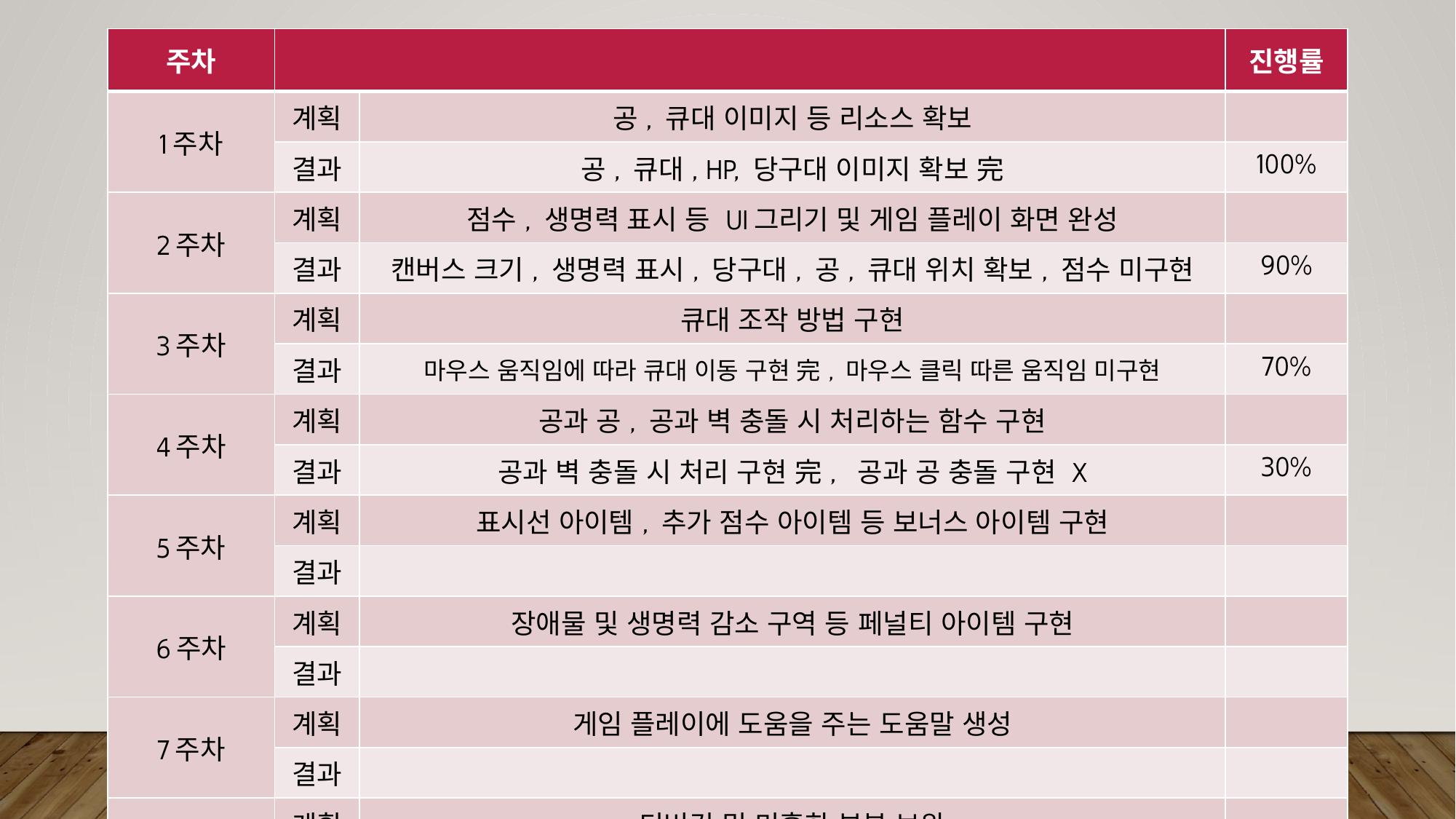

| 주차 |  |  | 진행률 |
| --- | --- | --- | --- |
| 1주차 | 계획 | 공, 큐대 이미지 등 리소스 확보 |  |
|  | 결과 | 공, 큐대, HP, 당구대 이미지 확보 完 | 100% |
| 2주차 | 계획 | 점수, 생명력 표시 등 UI그리기 및 게임 플레이 화면 완성 |  |
|  | 결과 | 캔버스 크기, 생명력 표시, 당구대, 공, 큐대 위치 확보, 점수 미구현 | 90% |
| 3주차 | 계획 | 큐대 조작 방법 구현 |  |
|  | 결과 | 마우스 움직임에 따라 큐대 이동 구현 完, 마우스 클릭 따른 움직임 미구현 | 70% |
| 4주차 | 계획 | 공과 공, 공과 벽 충돌 시 처리하는 함수 구현 |  |
|  | 결과 | 공과 벽 충돌 시 처리 구현 完, 공과 공 충돌 구현 X | 30% |
| 5주차 | 계획 | 표시선 아이템, 추가 점수 아이템 등 보너스 아이템 구현 |  |
|  | 결과 |  |  |
| 6주차 | 계획 | 장애물 및 생명력 감소 구역 등 페널티 아이템 구현 |  |
|  | 결과 |  |  |
| 7주차 | 계획 | 게임 플레이에 도움을 주는 도움말 생성 |  |
|  | 결과 |  |  |
| 8주차 | 계획 | 디버깅 및 미흡한 부분 보완 |  |
|  | 결과 |  |  |